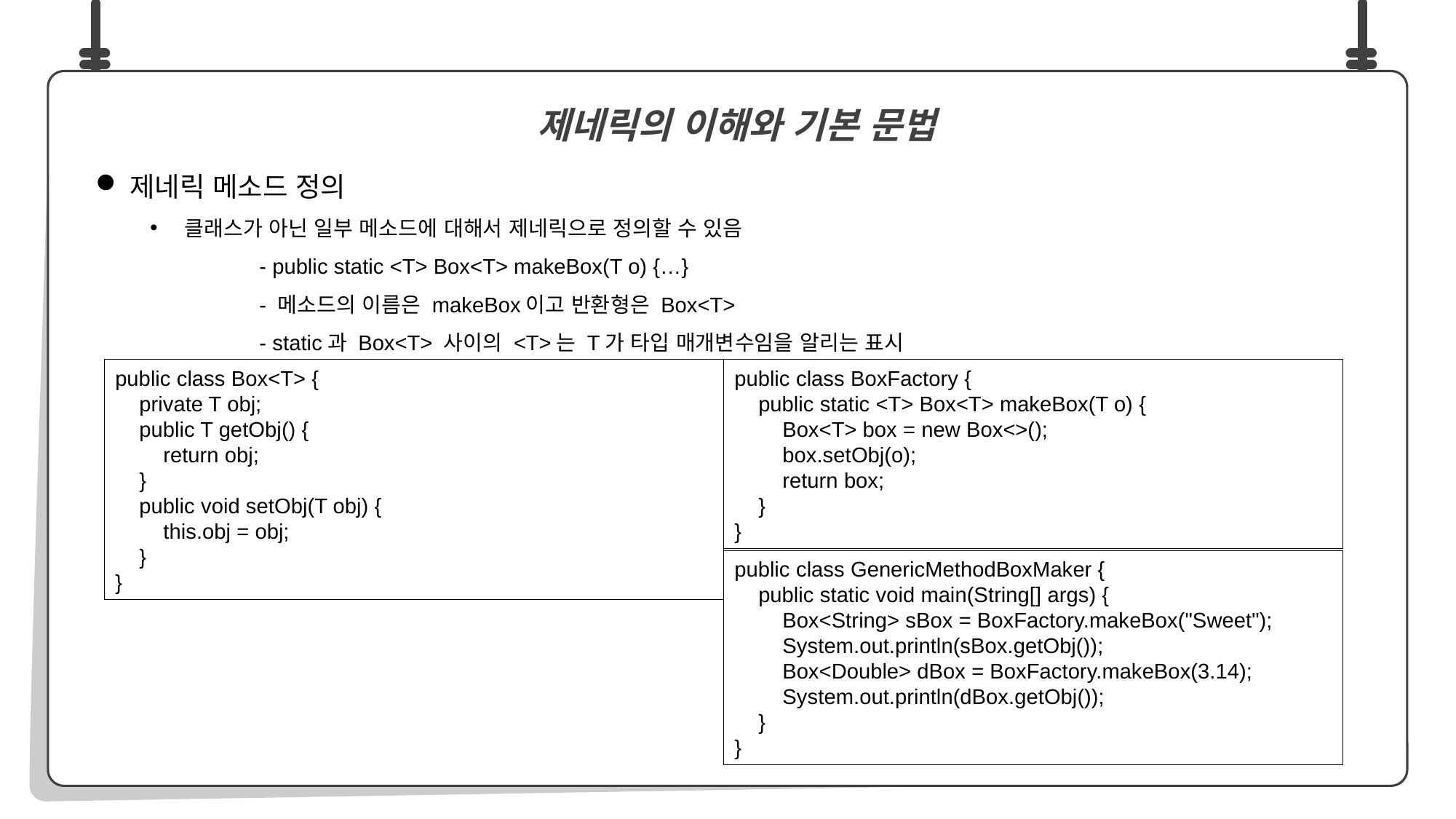

제네릭 메소드 정의
클래스가 아닌 일부 메소드에 대해서 제네릭으로 정의할 수 있음
	- public static <T> Box<T> makeBox(T o) {…}
	- 메소드의 이름은 makeBox이고 반환형은 Box<T>
	- static과 Box<T> 사이의 <T>는 T가 타입 매개변수임을 알리는 표시

 제네릭의 이해와 기본 문법

public class Box<T> {
    private T obj;
    public T getObj() {
        return obj;
    }
    public void setObj(T obj) {
        this.obj = obj;
    }
}
public class BoxFactory {
    public static <T> Box<T> makeBox(T o) {
        Box<T> box = new Box<>();
        box.setObj(o);
        return box;
    }
}
public class GenericMethodBoxMaker {
    public static void main(String[] args) {
        Box<String> sBox = BoxFactory.makeBox("Sweet");
        System.out.println(sBox.getObj());
        Box<Double> dBox = BoxFactory.makeBox(3.14);
        System.out.println(dBox.getObj());
    }
}